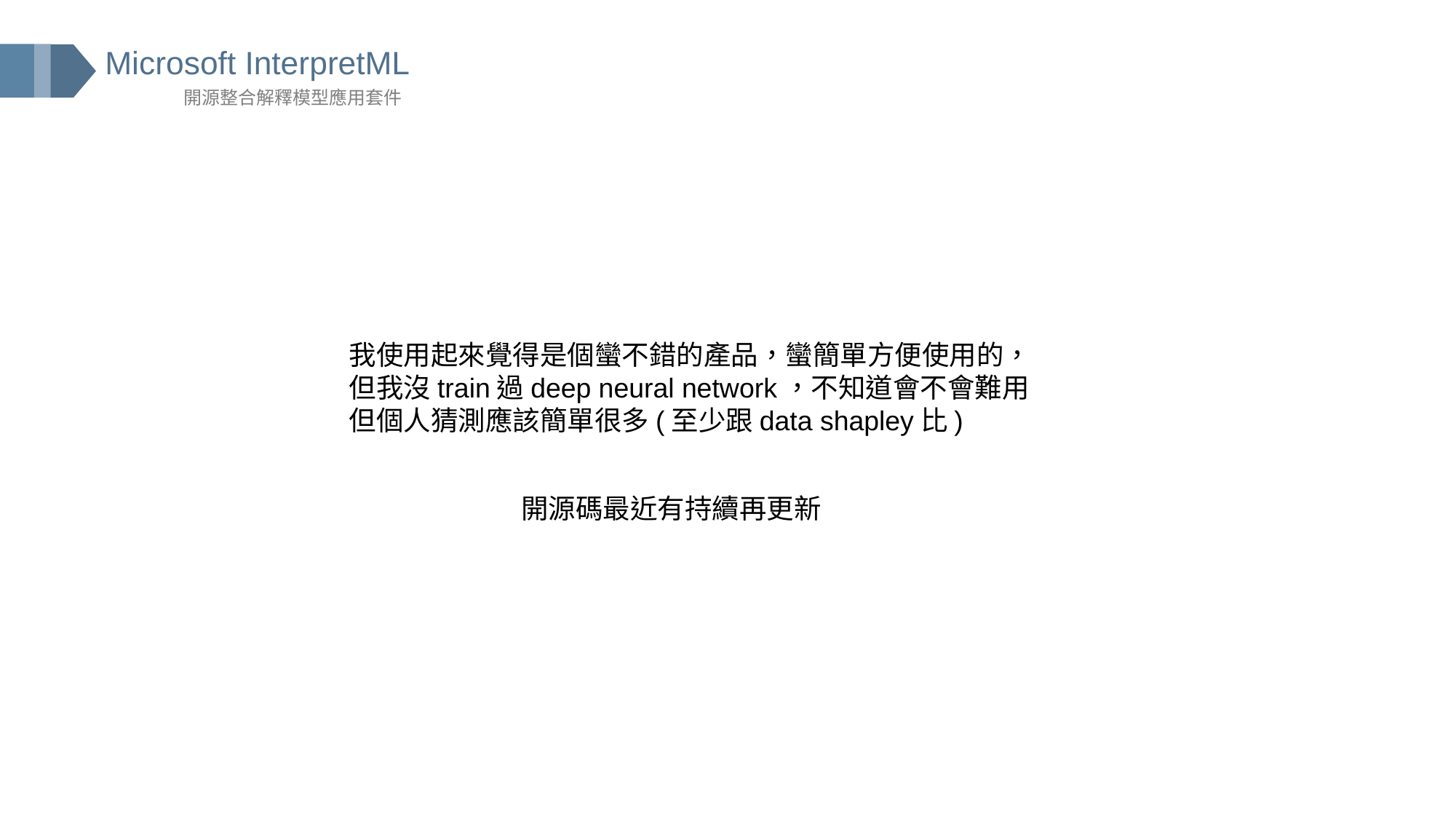

我使用起來覺得是個蠻不錯的產品，蠻簡單方便使用的，但我沒train過deep neural network，不知道會不會難用
但個人猜測應該簡單很多(至少跟data shapley比)
開源碼最近有持續再更新